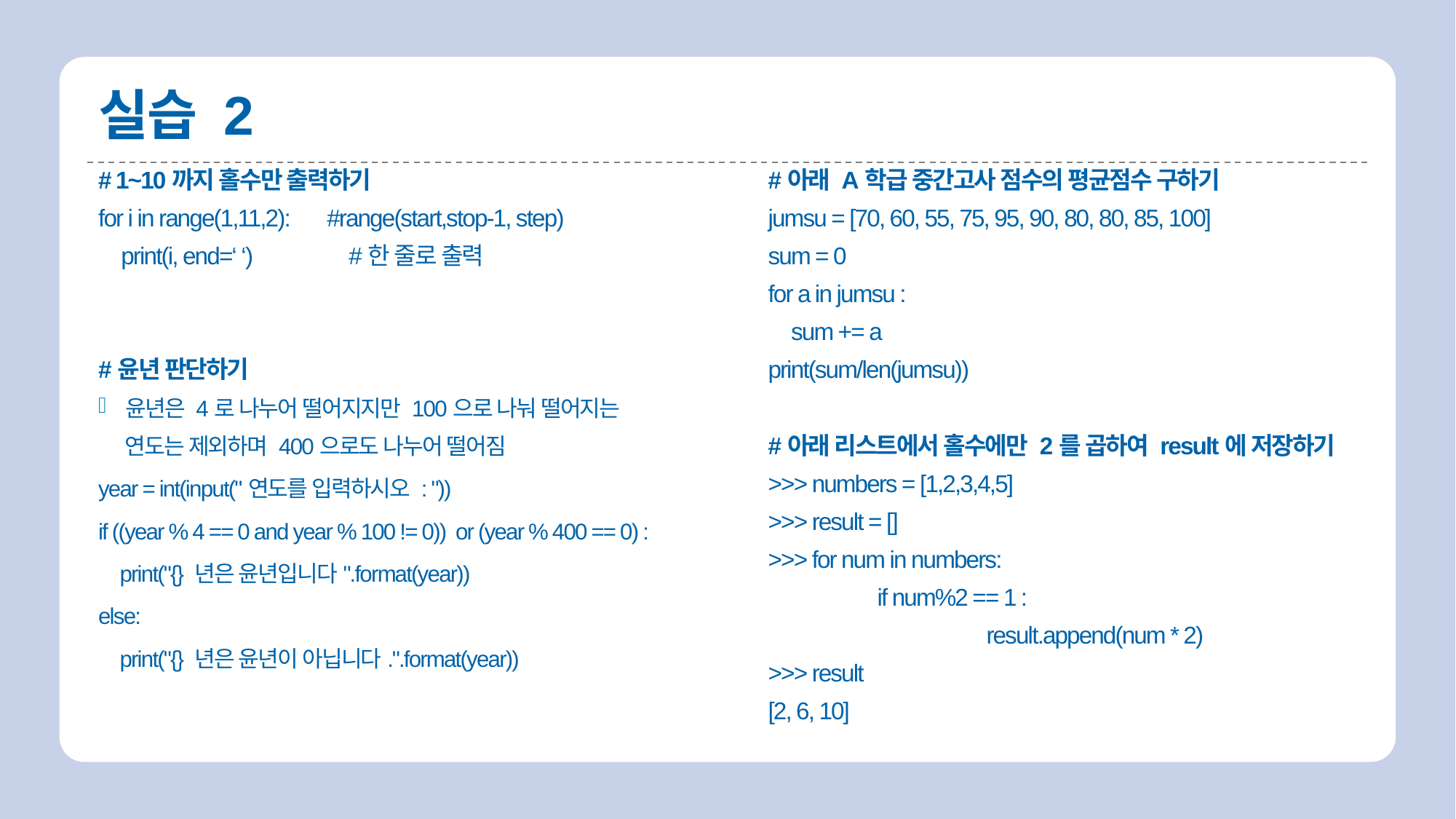

# 실습 2
#아래 A학급 중간고사 점수의 평균점수 구하기
jumsu = [70, 60, 55, 75, 95, 90, 80, 80, 85, 100]
sum = 0
for a in jumsu :
    sum += a
print(sum/len(jumsu))

#아래 리스트에서 홀수에만 2를 곱하여 result에 저장하기
>>> numbers = [1,2,3,4,5]
>>> result = []
>>> for num in numbers:
	if num%2 == 1 :
		result.append(num * 2)
>>> result
[2, 6, 10]
# 1~10까지 홀수만 출력하기
for i in range(1,11,2):       #range(start,stop-1, step)
    print(i, end=‘ ‘)	      #한 줄로 출력

#윤년 판단하기
윤년은 4로 나누어 떨어지지만 100으로 나눠 떨어지는
    연도는 제외하며 400으로도 나누어 떨어짐
year = int(input("연도를 입력하시오 : "))
if ((year % 4 == 0 and year % 100 != 0))  or (year % 400 == 0) :
    print("{} 년은 윤년입니다".format(year))
else:
    print("{} 년은 윤년이 아닙니다.".format(year))